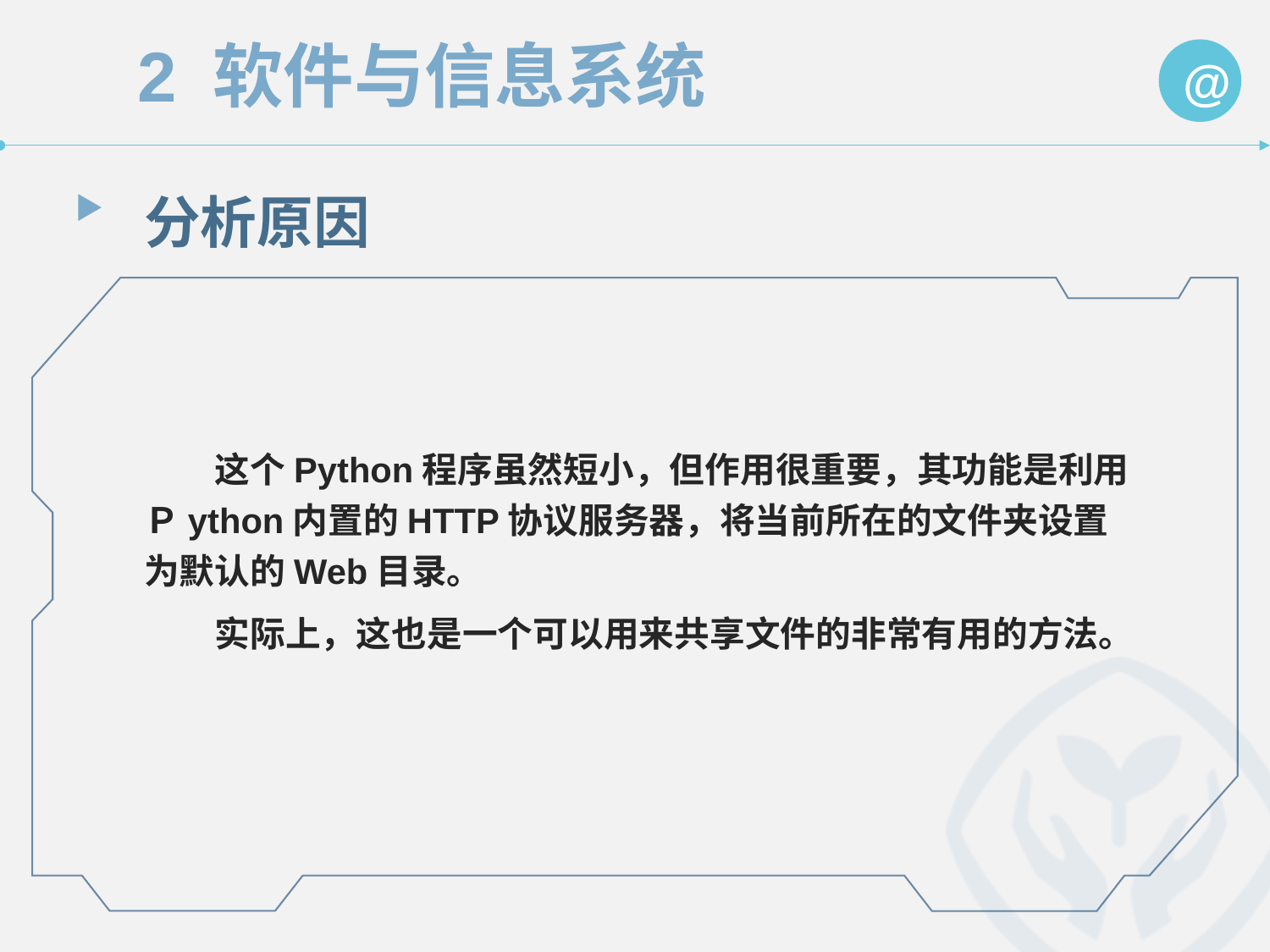

分析原因

　　这个Python程序虽然短小，但作用很重要，其功能是利用Ｐython内置的HTTP协议服务器，将当前所在的文件夹设置为默认的Web目录。
　　实际上，这也是一个可以用来共享文件的非常有用的方法。